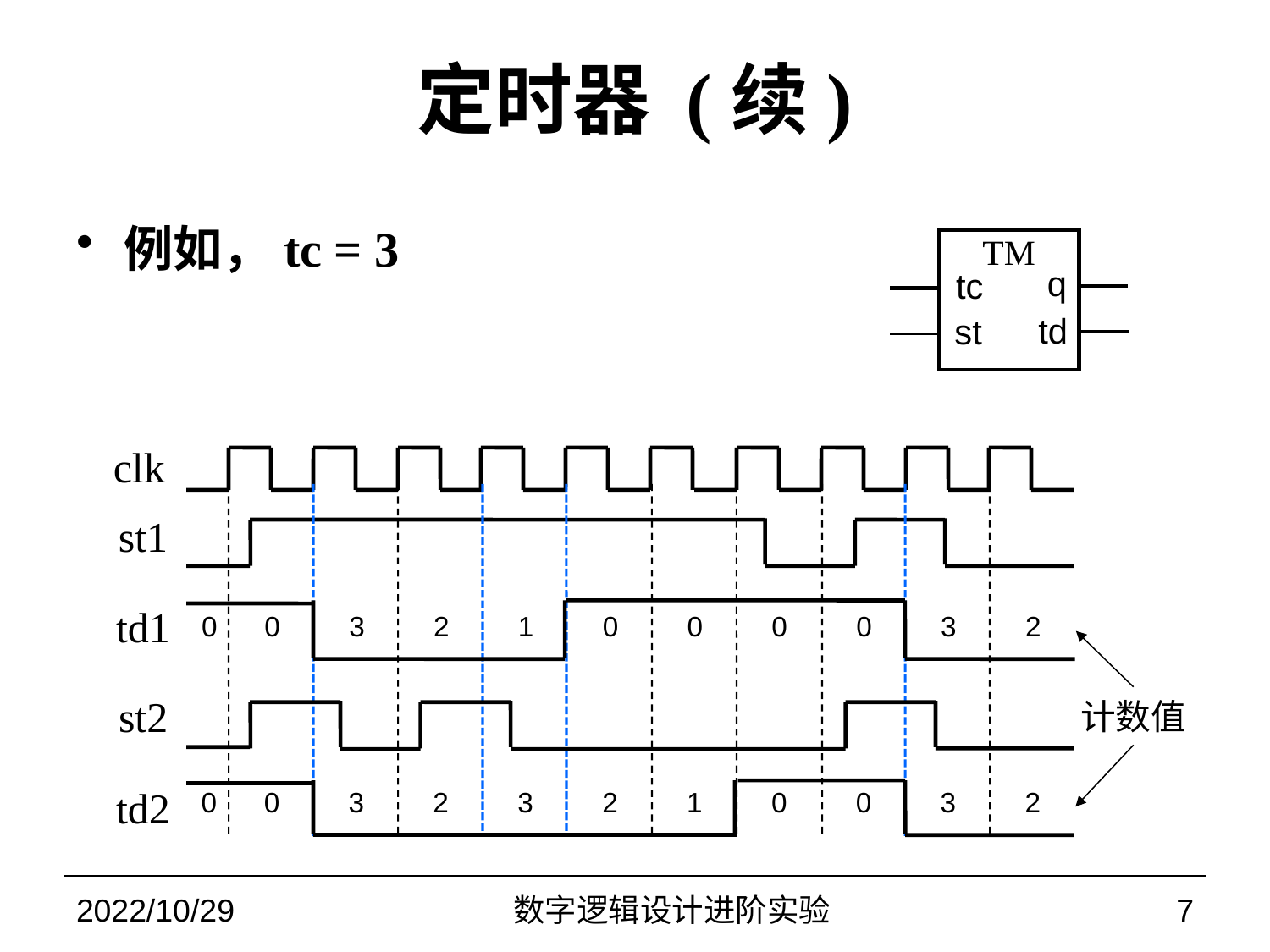

# 定时器 (续)
例如，tc = 3
TM
q
tc
td
st
clk

st1

td1

| 0 | 0 | 3 | 2 | 1 | 0 | 0 | 0 | 0 | 3 | 2 |
| --- | --- | --- | --- | --- | --- | --- | --- | --- | --- | --- |
计数值
st2

| 0 | 0 | 3 | 2 | 3 | 2 | 1 | 0 | 0 | 3 | 2 |
| --- | --- | --- | --- | --- | --- | --- | --- | --- | --- | --- |
td2
2022/10/29
数字逻辑设计进阶实验
7